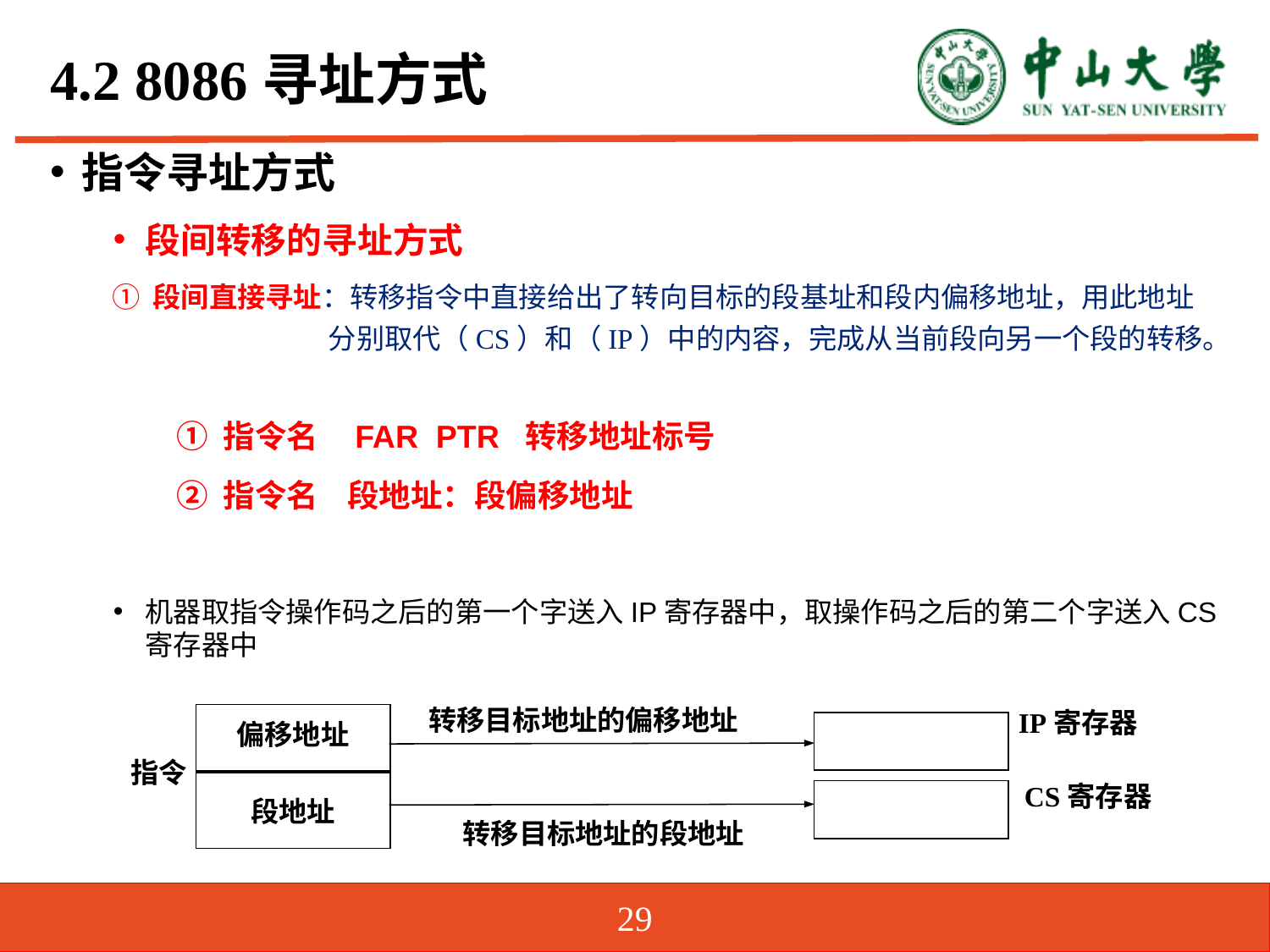

# 4.2 8086寻址方式
指令寻址方式
段间转移的寻址方式

① 指令名    FAR  PTR  转移地址标号
② 指令名    段地址：段偏移地址

机器取指令操作码之后的第一个字送入IP寄存器中，取操作码之后的第二个字送入CS寄存器中

① 段间直接寻址：转移指令中直接给出了转向目标的段基址和段内偏移地址，用此地址
                                 分别取代（CS）和（IP）中的内容，完成从当前段向另一个段的转移。
     转移目标地址的偏移地址
偏移地址
         IP寄存器

指令
段地址

   CS寄存器

     转移目标地址的段地址
29